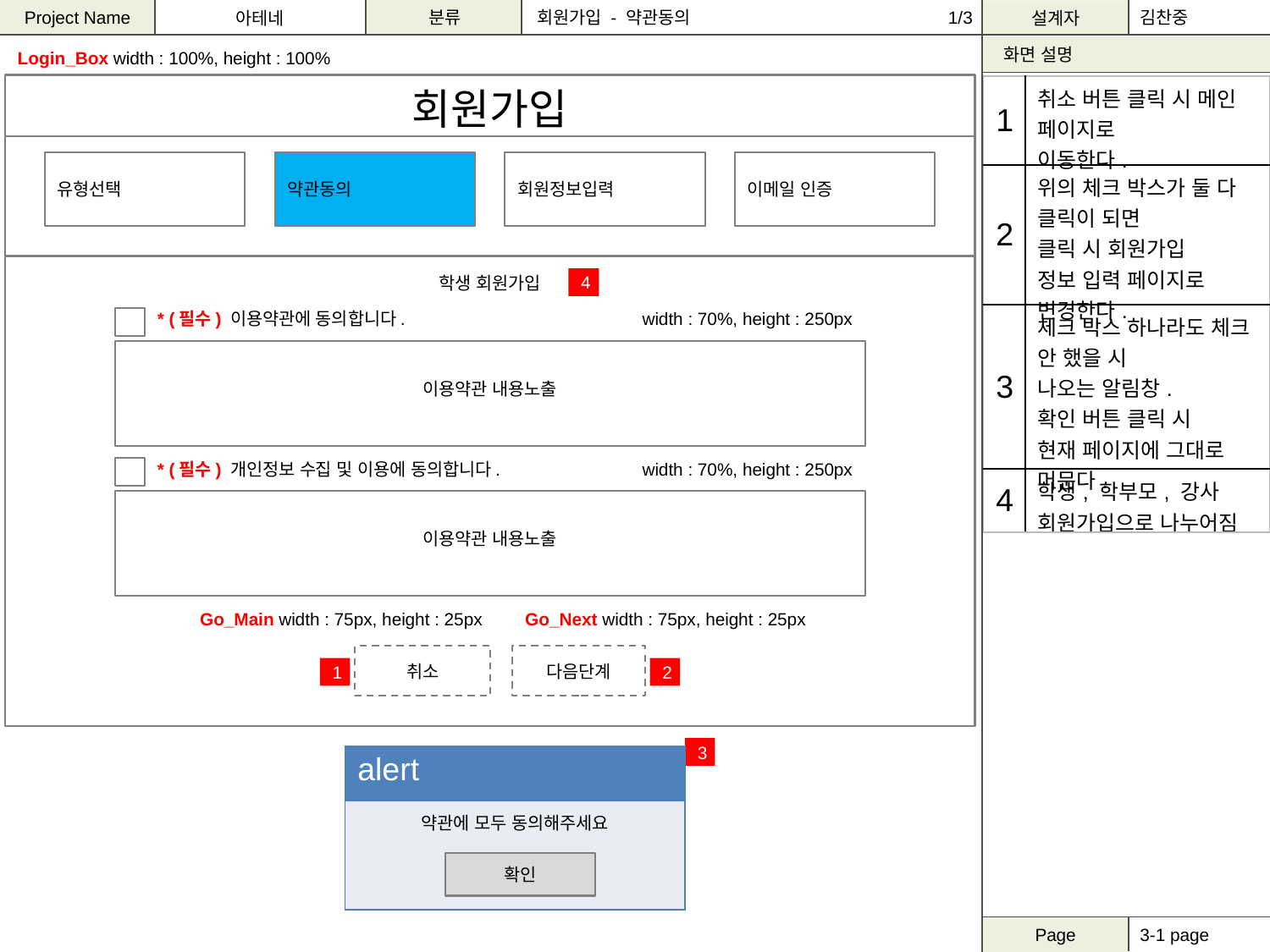

회원가입 - 약관동의
1/3
김찬중
Login_Box width : 100%, height : 100%

회원가입
| 1 | 취소 버튼 클릭 시 메인 페이지로 이동한다. |
| --- | --- |
| 2 | 위의 체크 박스가 둘 다 클릭이 되면 클릭 시 회원가입 정보 입력 페이지로 변경한다. |
| 3 | 체크 박스 하나라도 체크 안 했을 시 나오는 알림창. 확인 버튼 클릭 시 현재 페이지에 그대로 머문다. |
| 4 | 학생, 학부모, 강사 회원가입으로 나누어짐 |

유형선택
약관동의
회원정보입력
이메일 인증
학생 회원가입
4
* (필수) 이용약관에 동의합니다.
width : 70%, height : 250px

이용약관 내용노출
* (필수) 개인정보 수집 및 이용에 동의합니다.
width : 70%, height : 250px

이용약관 내용노출
Go_Main width : 75px, height : 25px
Go_Next width : 75px, height : 25px
취소
다음단계
1
2
3
| alert |
| --- |
|  |
약관에 모두 동의해주세요
확인
확인
3-1 page